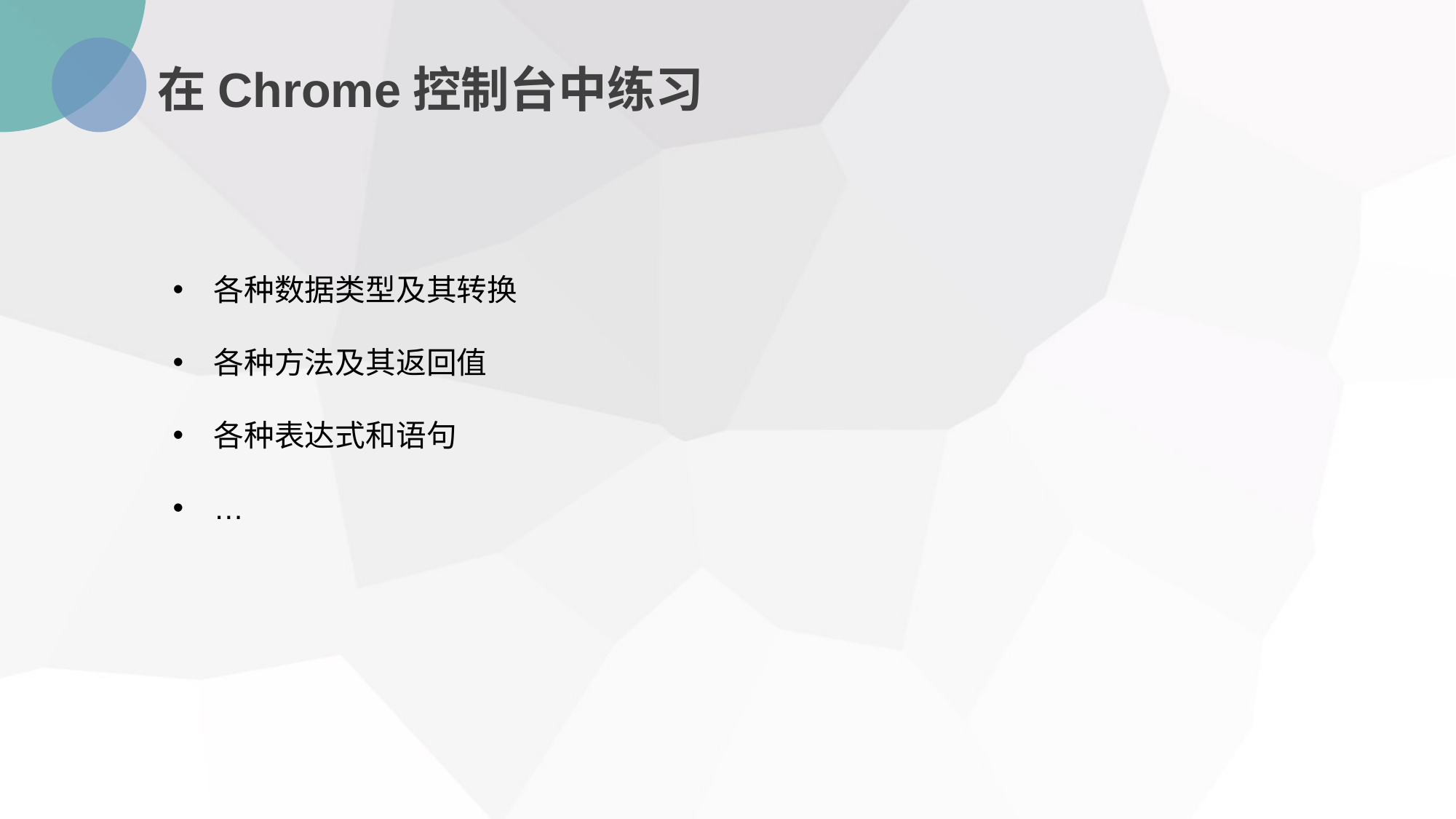

在Chrome控制台中练习
各种数据类型及其转换
各种方法及其返回值
各种表达式和语句
…